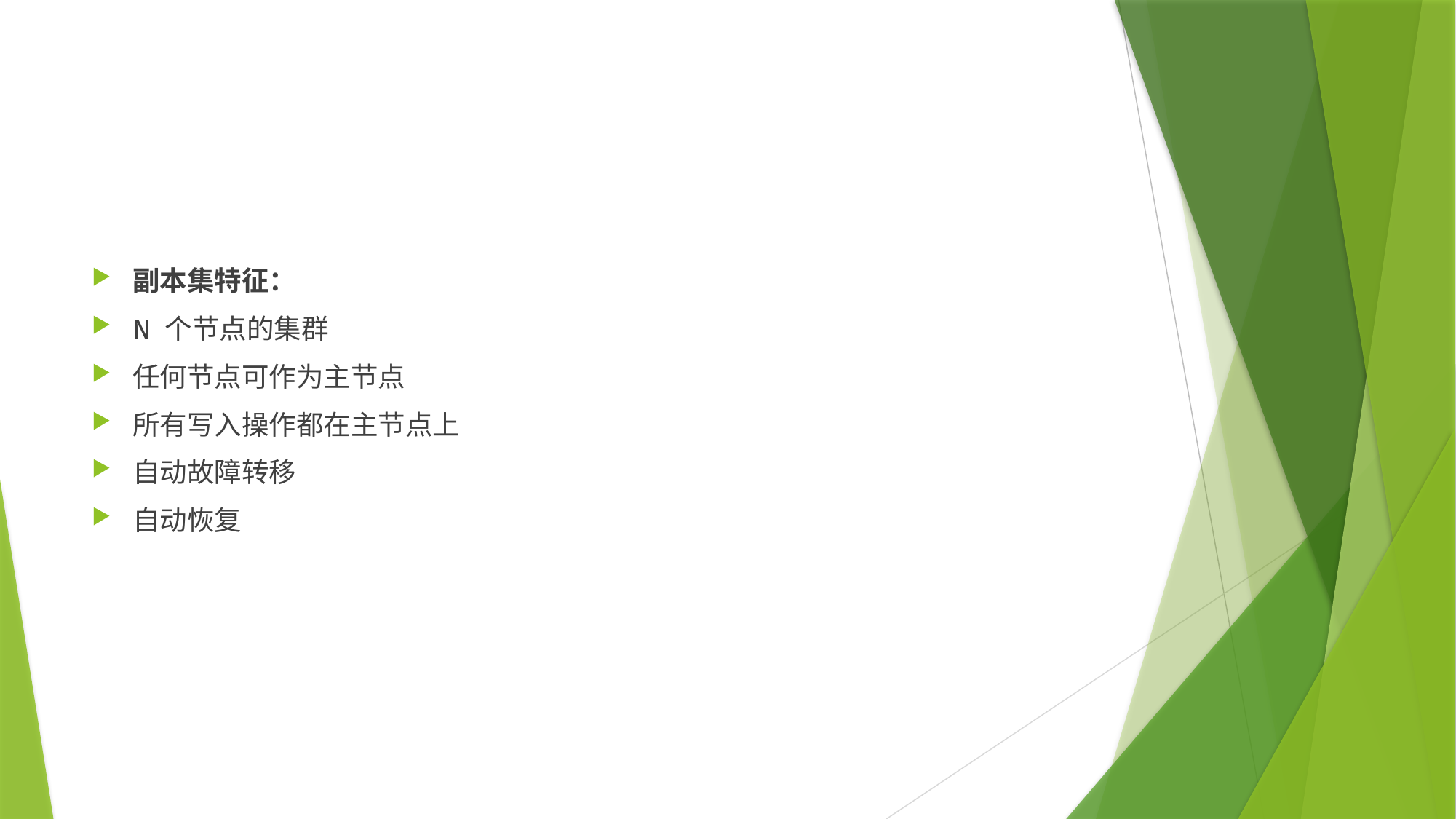

#
副本集特征：
N 个节点的集群
任何节点可作为主节点
所有写入操作都在主节点上
自动故障转移
自动恢复